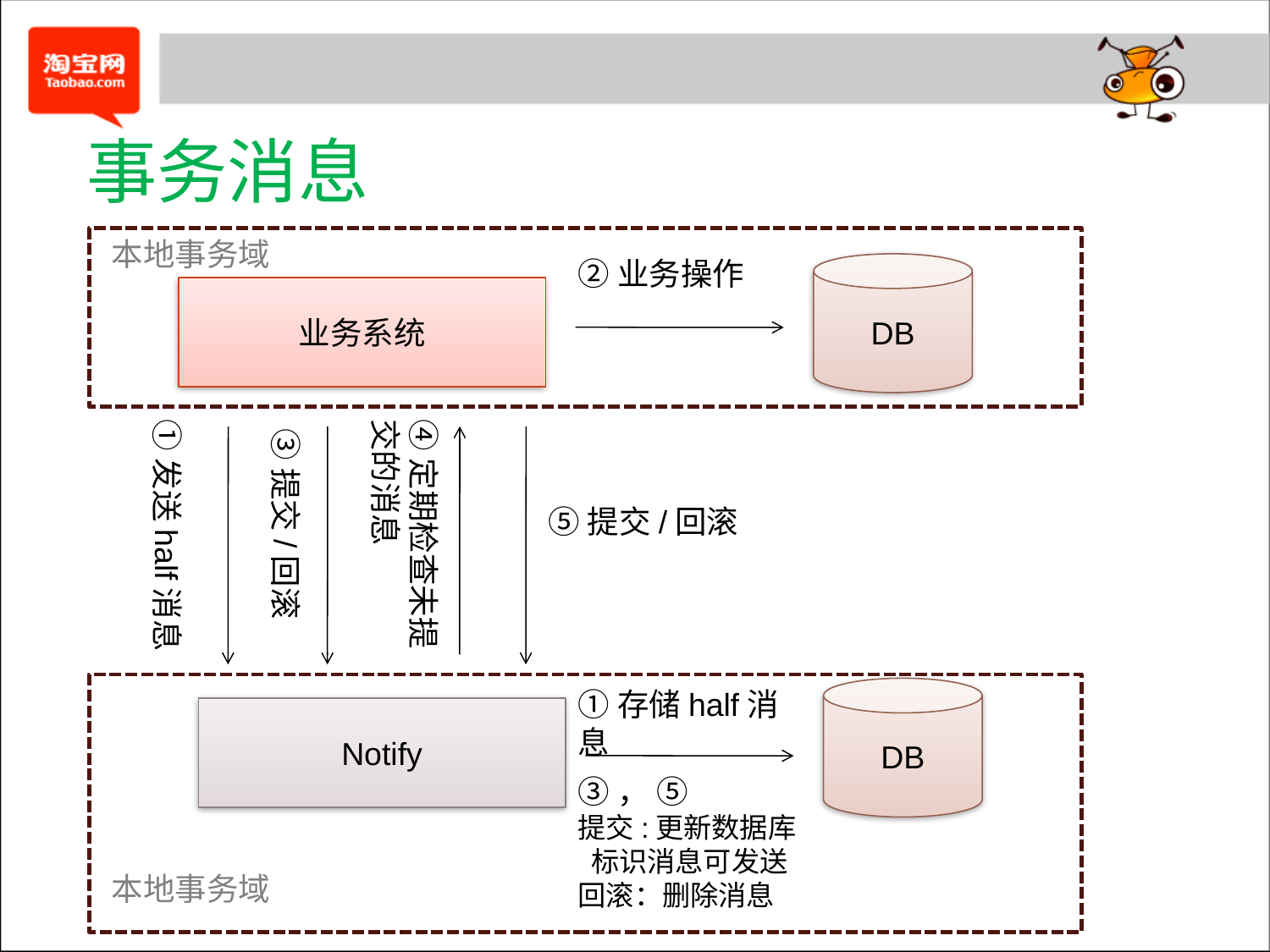

# 事务消息

本地事务域
②业务操作
DB
业务系统
①发送half消息
④定期检查未提交的消息
③提交/回滚
⑤提交/回滚

①存储half消息
DB
Notify
③， ⑤
提交:更新数据库
 标识消息可发送
回滚：删除消息
本地事务域